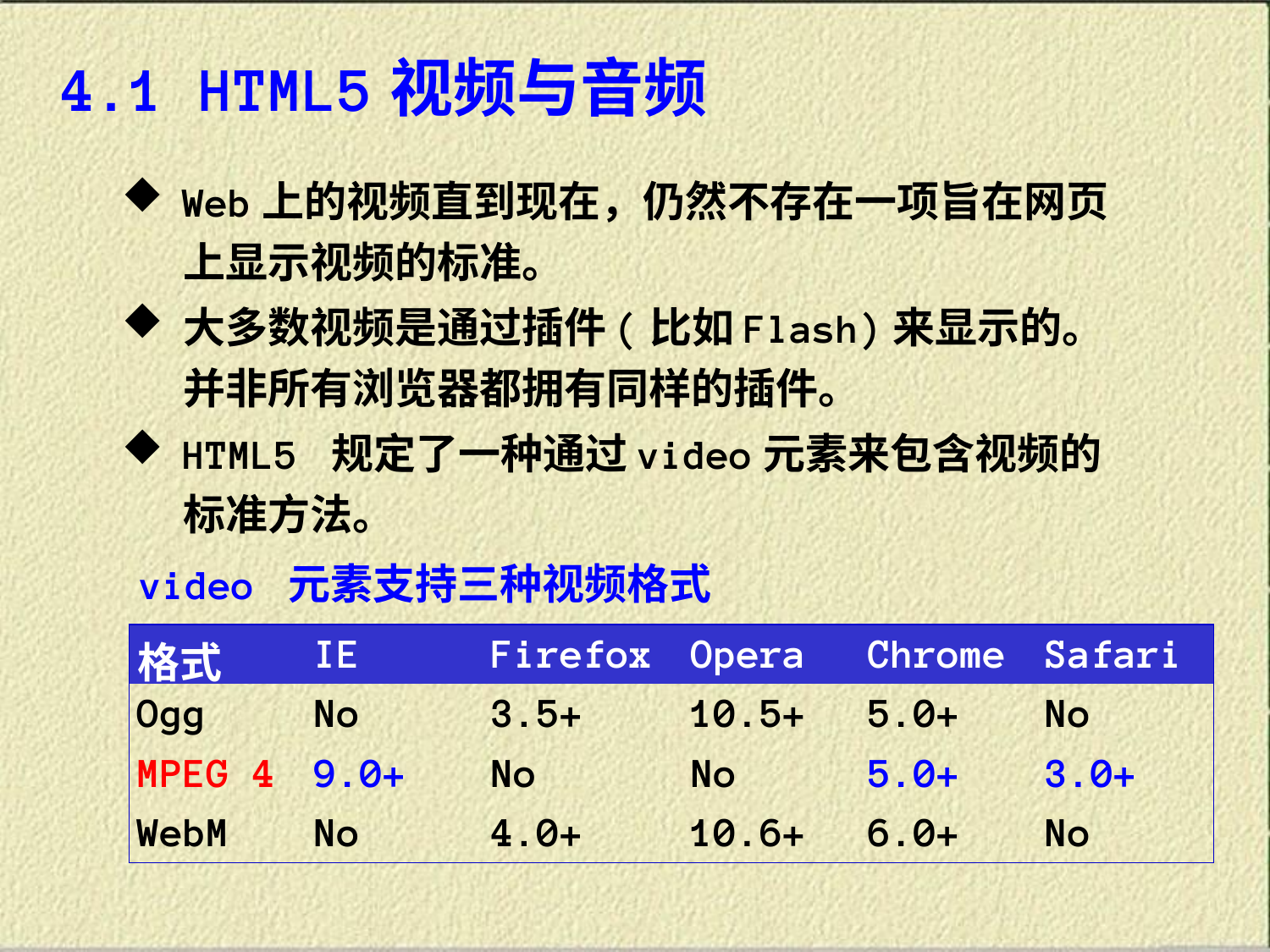

4.1 HTML5视频与音频
Web上的视频直到现在，仍然不存在一项旨在网页上显示视频的标准。
大多数视频是通过插件(比如Flash)来显示的。并非所有浏览器都拥有同样的插件。
HTML5 规定了一种通过video元素来包含视频的标准方法。
video 元素支持三种视频格式
| 格式 | IE | Firefox | Opera | Chrome | Safari |
| --- | --- | --- | --- | --- | --- |
| Ogg | No | 3.5+ | 10.5+ | 5.0+ | No |
| MPEG 4 | 9.0+ | No | No | 5.0+ | 3.0+ |
| WebM | No | 4.0+ | 10.6+ | 6.0+ | No |